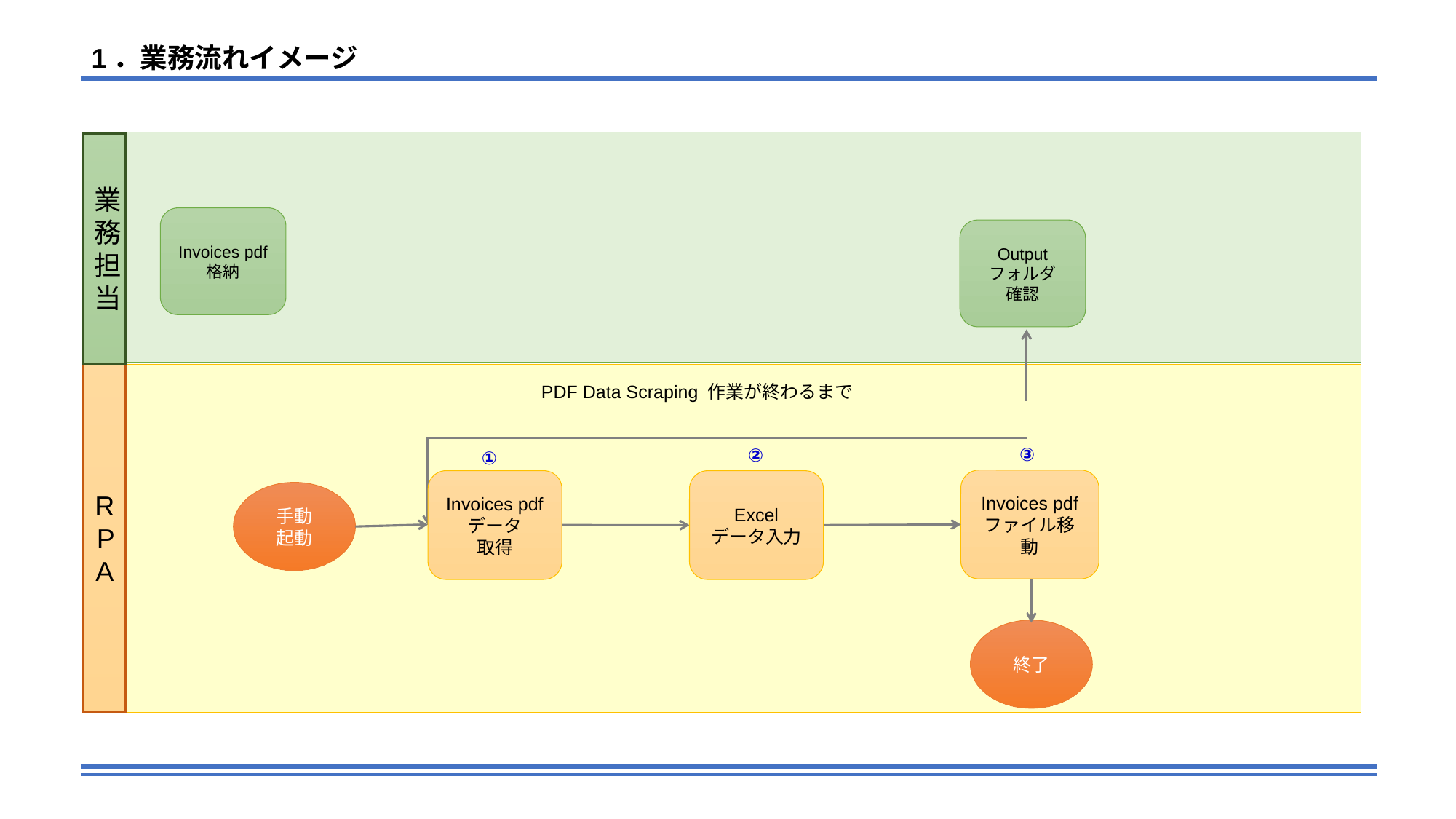

1．業務流れイメージ

業務担当
Invoices pdf
格納

Output
フォルダ
確認

RPA

PDF Data Scraping 作業が終わるまで
③
Invoices pdf ファイル移動
②
Excel
データ入力
①
Invoices pdf データ
取得
手動
起動
終了